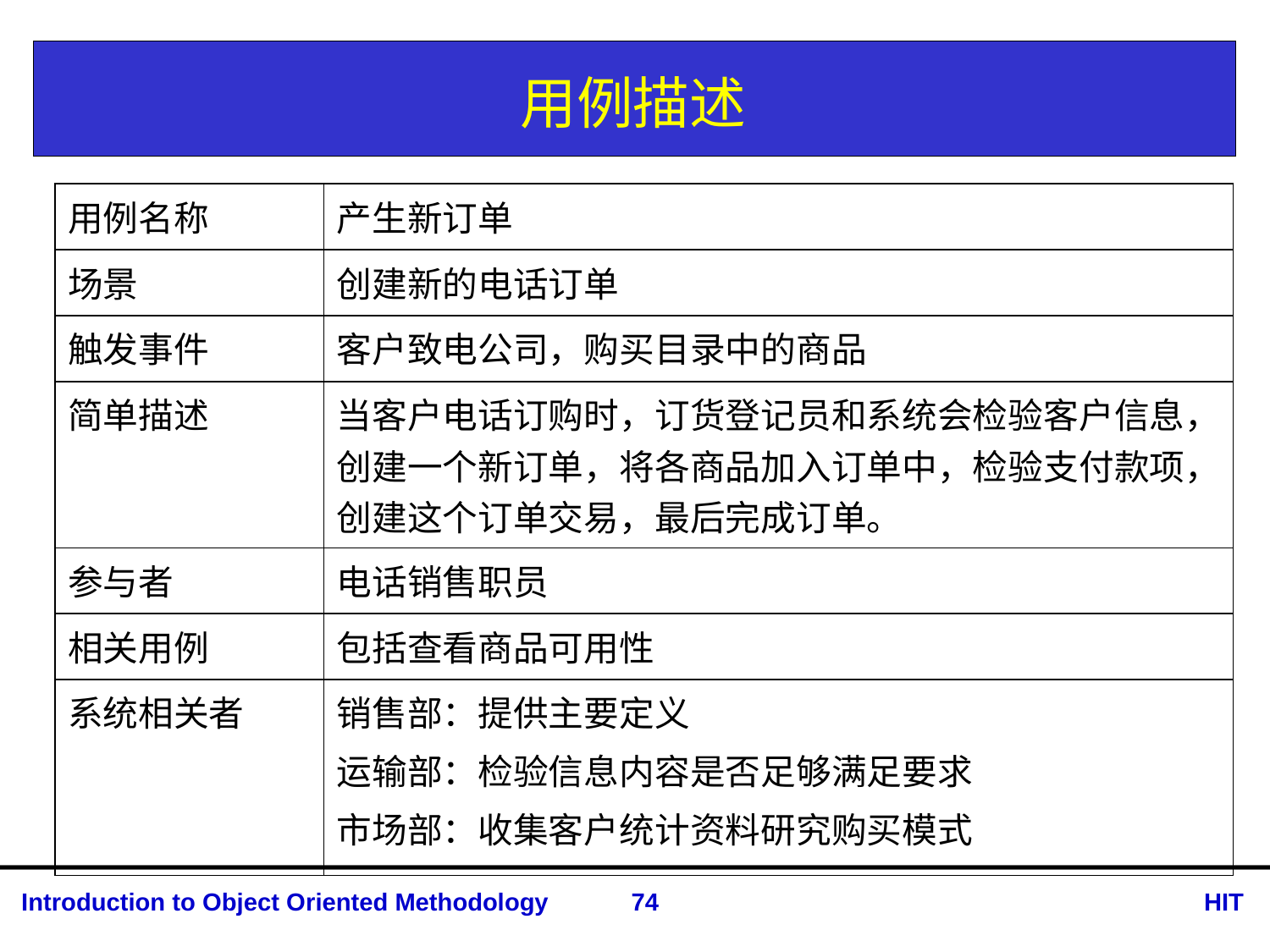

# 用例描述
| 用例名称 | 产生新订单 |
| --- | --- |
| 场景 | 创建新的电话订单 |
| 触发事件 | 客户致电公司，购买目录中的商品 |
| 简单描述 | 当客户电话订购时，订货登记员和系统会检验客户信息，创建一个新订单，将各商品加入订单中，检验支付款项，创建这个订单交易，最后完成订单。 |
| 参与者 | 电话销售职员 |
| 相关用例 | 包括查看商品可用性 |
| 系统相关者 | 销售部：提供主要定义 运输部：检验信息内容是否足够满足要求 市场部：收集客户统计资料研究购买模式 |